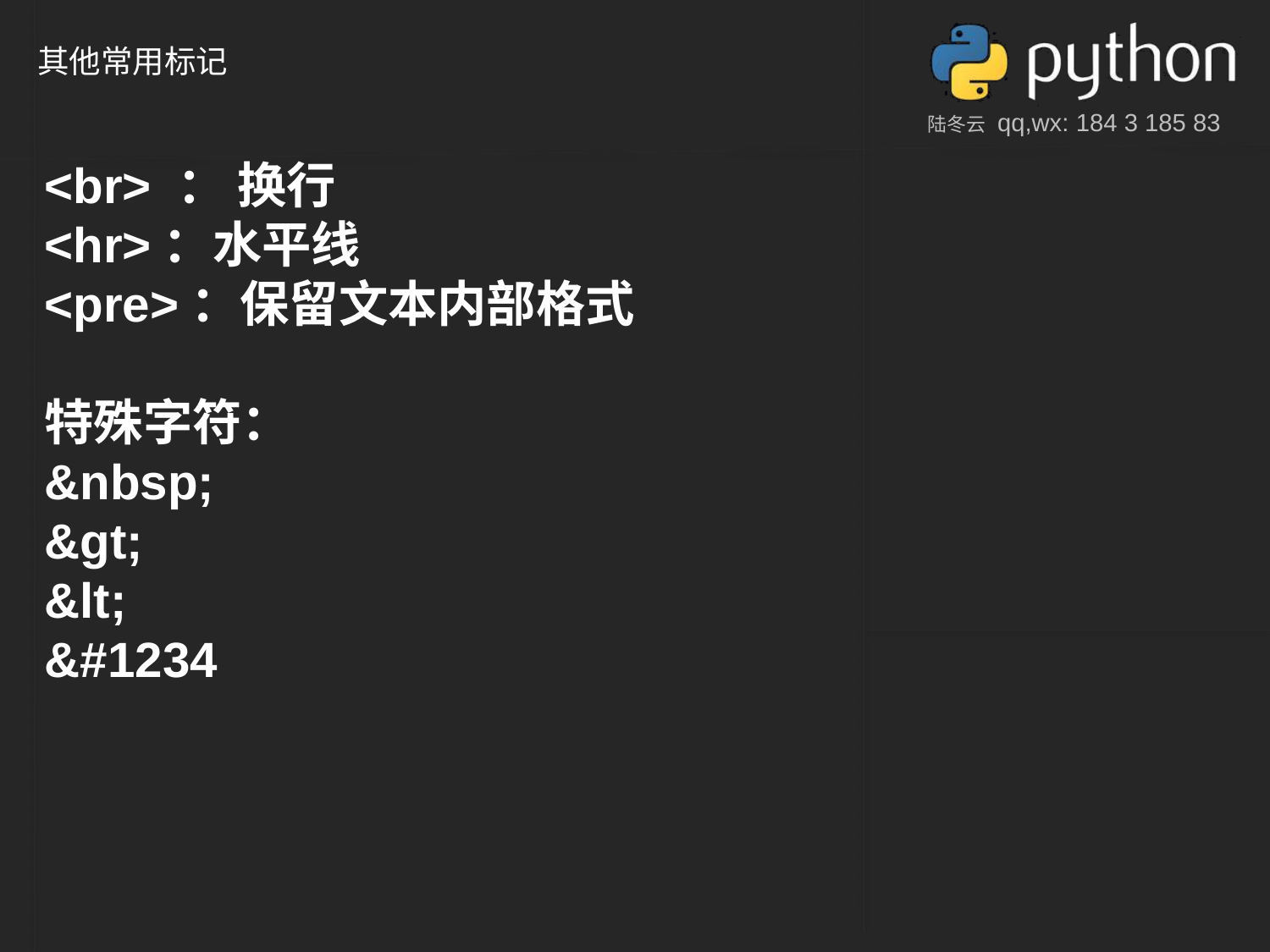

其他常用标记
<br> ： 换行
<hr>：水平线
<pre>：保留文本内部格式

特殊字符：
&nbsp;
&gt;
&lt;
&#1234